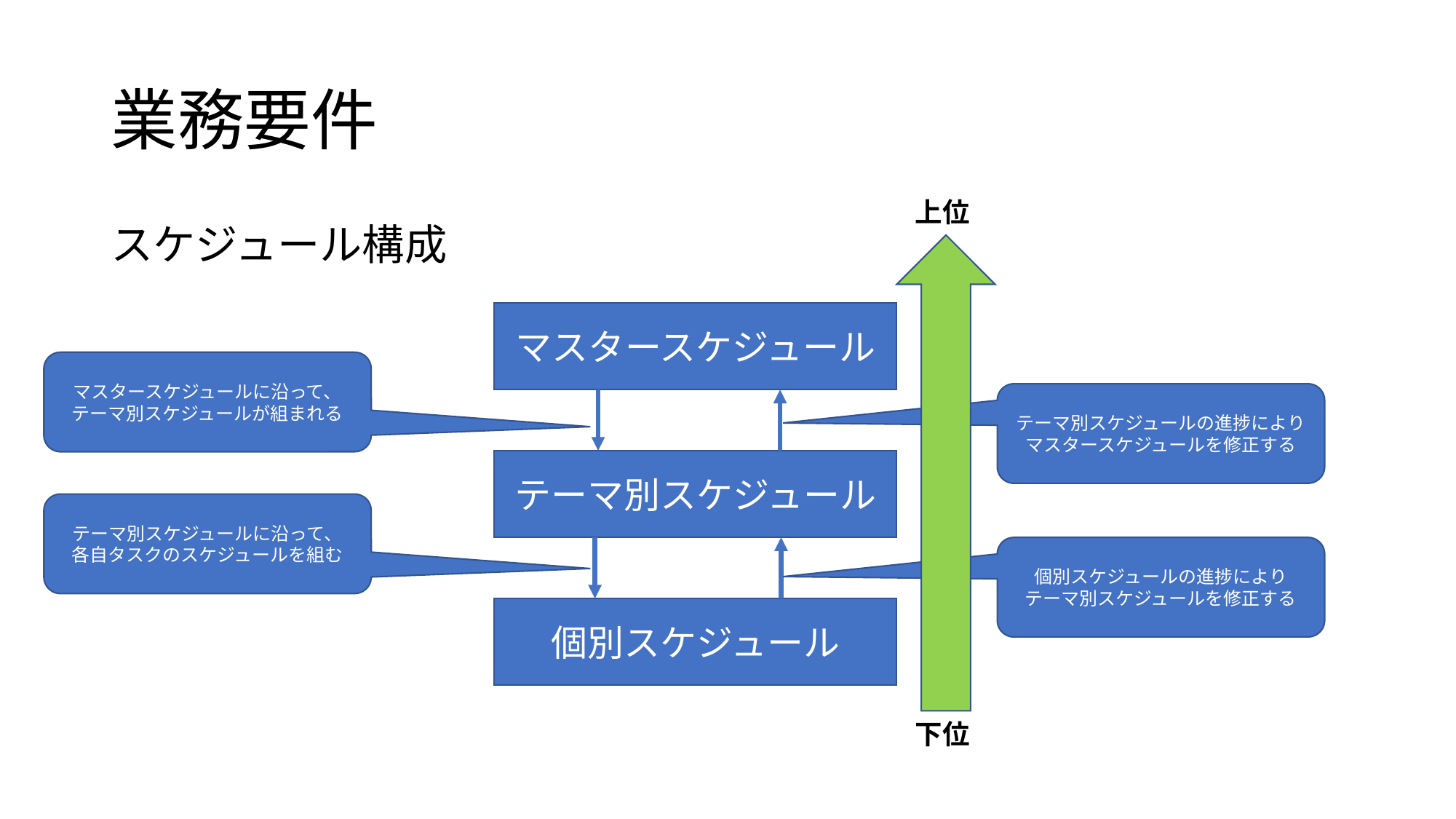

# 業務要件
上位
スケジュール構成

マスタースケジュール
マスタースケジュールに沿って、
テーマ別スケジュールが組まれる
テーマ別スケジュールの進捗により
マスタースケジュールを修正する
テーマ別スケジュール
テーマ別スケジュールに沿って、
各自タスクのスケジュールを組む
個別スケジュールの進捗により
テーマ別スケジュールを修正する
個別スケジュール
下位